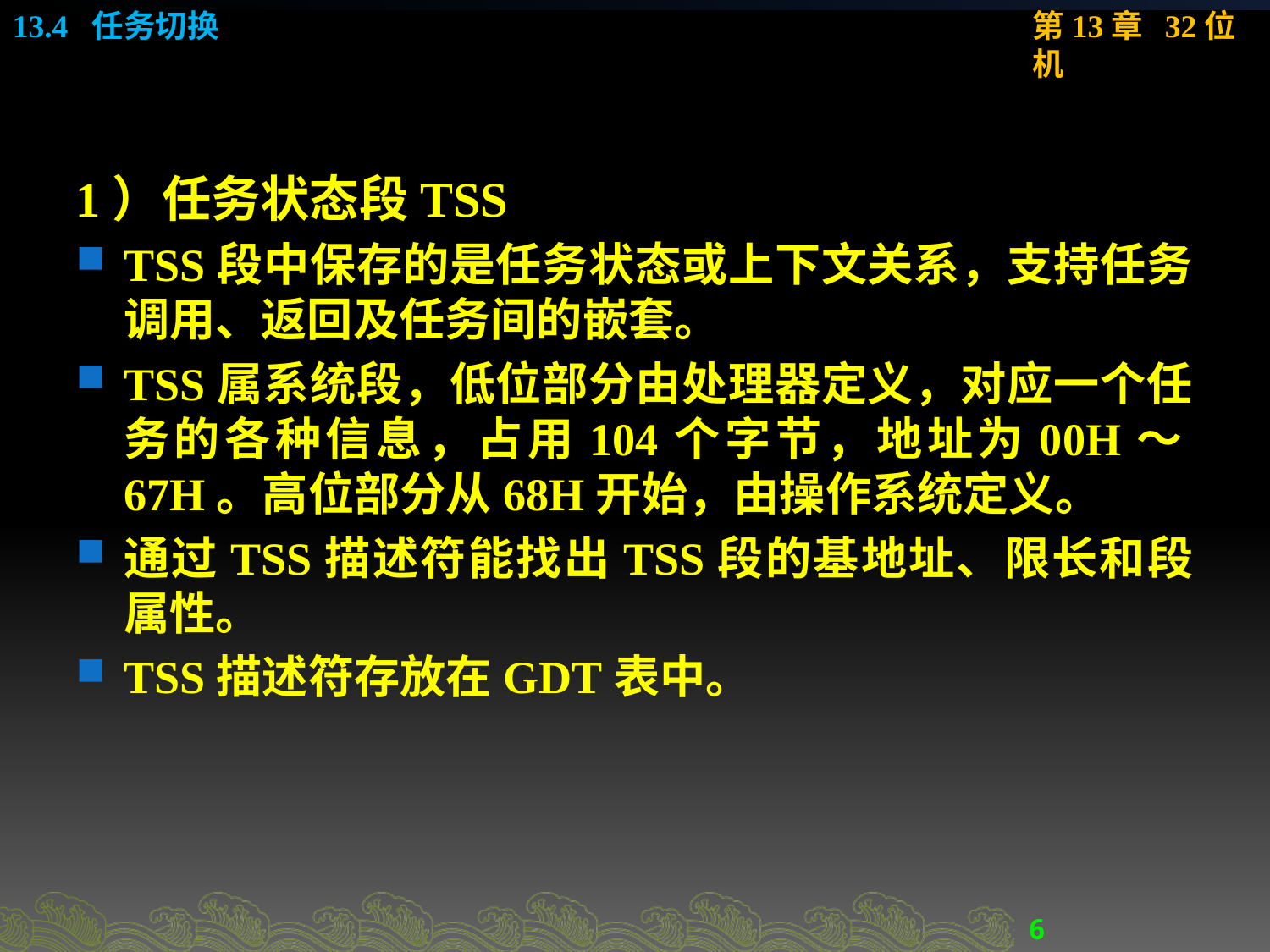

1）任务状态段TSS
TSS段中保存的是任务状态或上下文关系，支持任务调用、返回及任务间的嵌套。
TSS属系统段，低位部分由处理器定义，对应一个任务的各种信息，占用104个字节，地址为00H～67H。高位部分从68H开始，由操作系统定义。
通过TSS描述符能找出TSS段的基地址、限长和段属性。
TSS描述符存放在GDT表中。